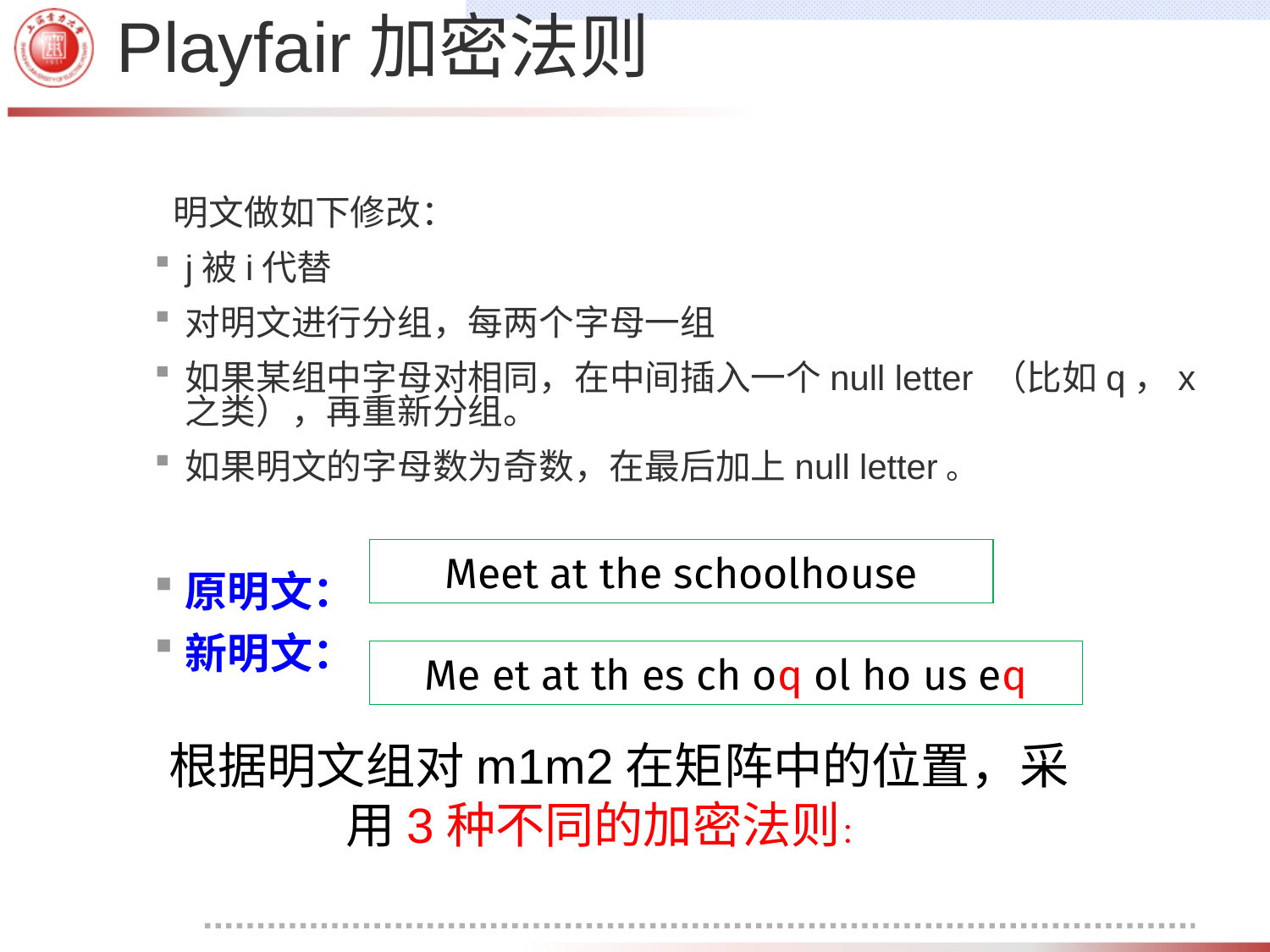

# Playfair加密法则
   明文做如下修改：
j被i代替
对明文进行分组，每两个字母一组
如果某组中字母对相同，在中间插入一个null letter （比如q，x之类），再重新分组。
如果明文的字母数为奇数，在最后加上null letter。

原明文：
新明文：

Meet at the schoolhouse
Me et at th es ch oq ol ho us eq
 根据明文组对m1m2在矩阵中的位置，采用3种不同的加密法则：